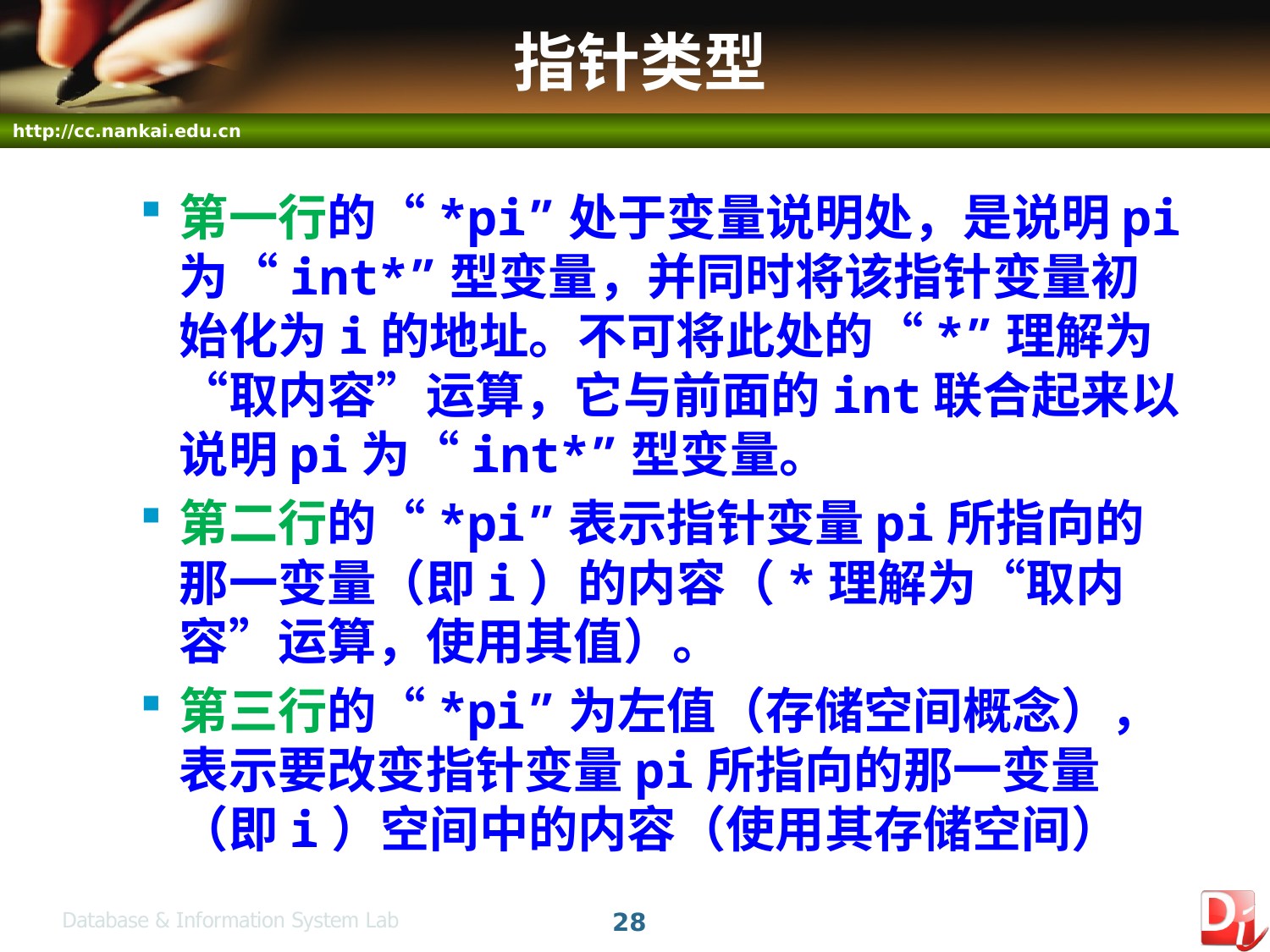

# 指针类型
第一行的“*pi”处于变量说明处，是说明pi为“int*”型变量，并同时将该指针变量初始化为i的地址。不可将此处的“*”理解为“取内容”运算，它与前面的int联合起来以说明pi为“int*”型变量。
第二行的“*pi”表示指针变量pi所指向的那一变量（即i）的内容（*理解为“取内容”运算，使用其值）。
第三行的“*pi”为左值（存储空间概念），表示要改变指针变量pi所指向的那一变量（即i）空间中的内容（使用其存储空间）
28
Database & Information System Lab